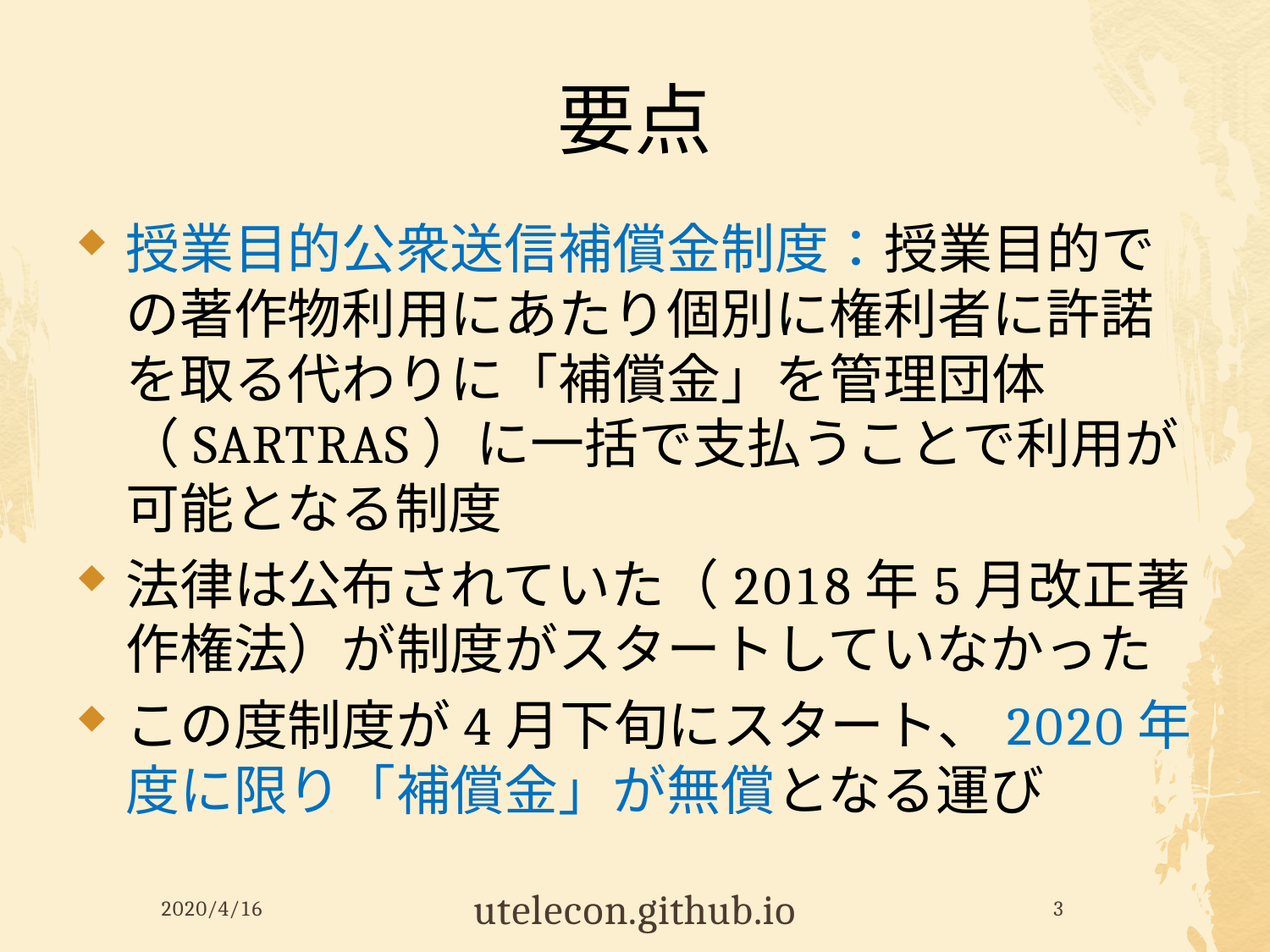

# 要点
授業目的公衆送信補償金制度：授業目的での著作物利用にあたり個別に権利者に許諾を取る代わりに「補償金」を管理団体（SARTRAS）に一括で支払うことで利用が可能となる制度
法律は公布されていた（2018年5月改正著作権法）が制度がスタートしていなかった
この度制度が4月下旬にスタート、2020年度に限り「補償金」が無償となる運び
2020/4/16
utelecon.github.io
3